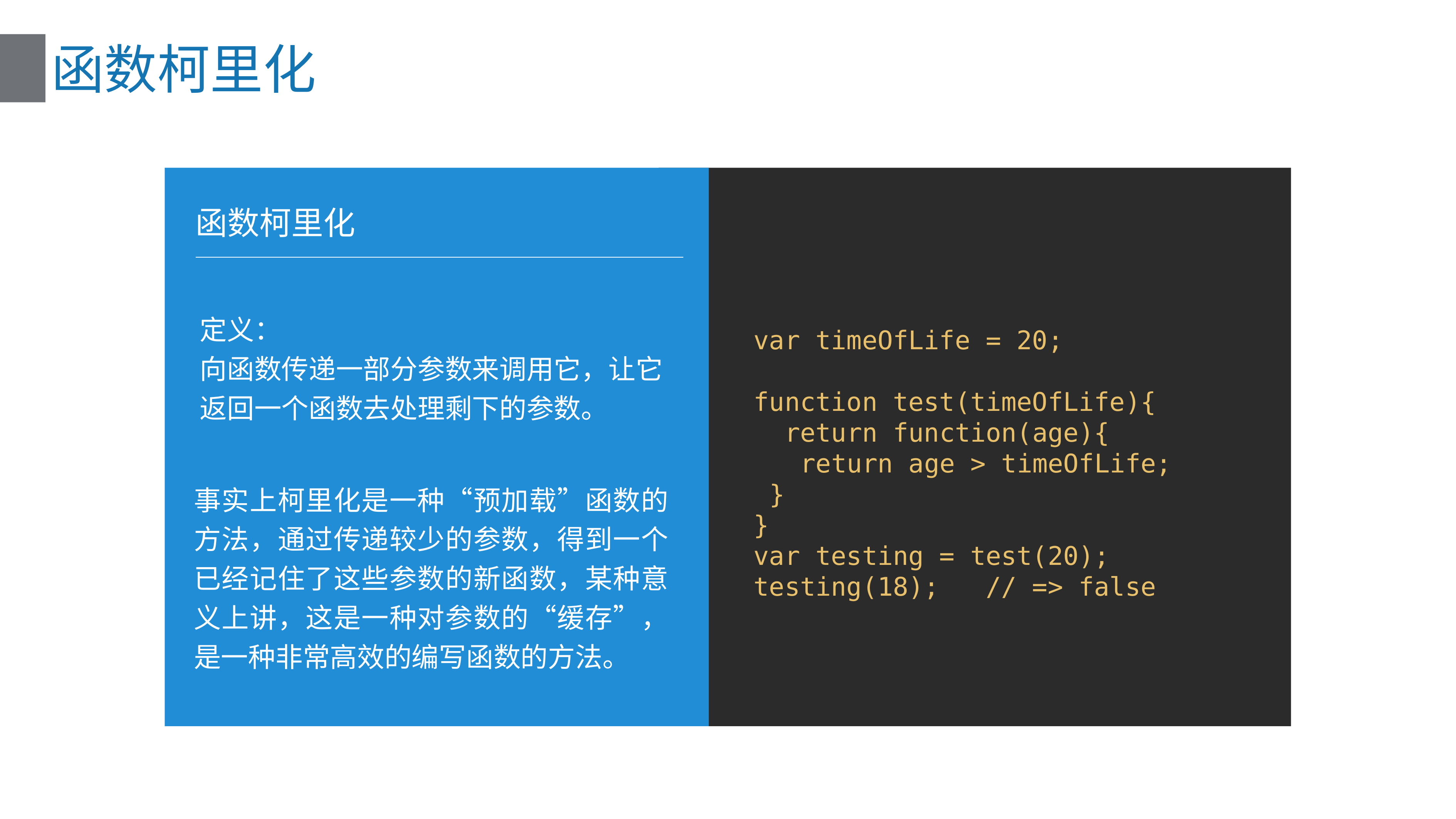

# 函数柯里化

函数柯里化

定义：
向函数传递一部分参数来调用它，让它返回一个函数去处理剩下的参数。
var timeOfLife = 20;

function test(timeOfLife){
  return function(age){
   return age > timeOfLife;
 }
}
var testing = test(20);
testing(18);   // => false
事实上柯里化是一种“预加载”函数的方法，通过传递较少的参数，得到一个已经记住了这些参数的新函数，某种意义上讲，这是一种对参数的“缓存”，是一种非常高效的编写函数的方法。